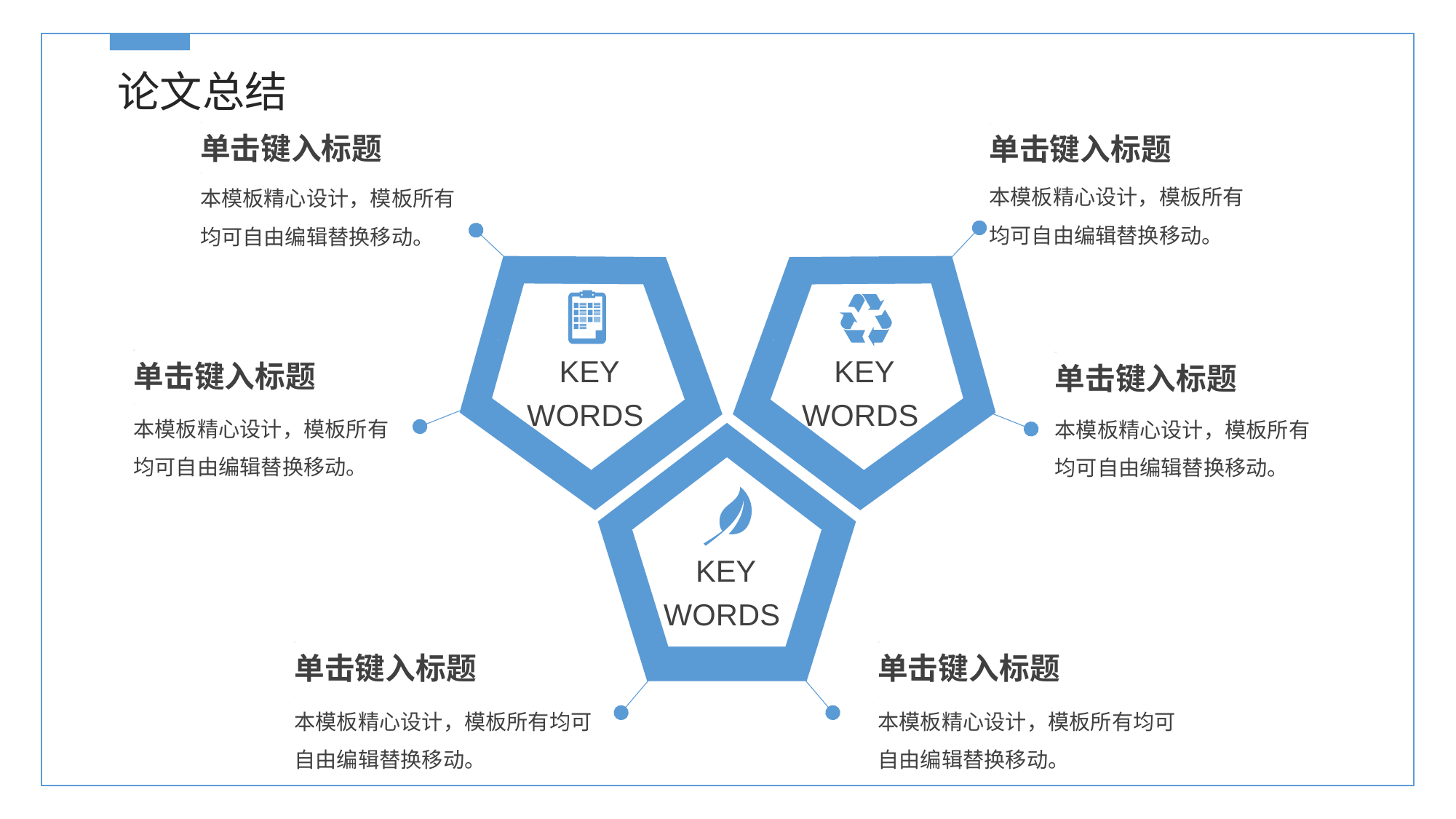

论文总结
单击键入标题
单击键入标题
本模板精心设计，模板所有均可自由编辑替换移动。
本模板精心设计，模板所有均可自由编辑替换移动。

KEY
WORDS
KEY
WORDS
单击键入标题
单击键入标题
本模板精心设计，模板所有均可自由编辑替换移动。
本模板精心设计，模板所有均可自由编辑替换移动。

KEY
WORDS
单击键入标题
单击键入标题
本模板精心设计，模板所有均可自由编辑替换移动。
本模板精心设计，模板所有均可自由编辑替换移动。